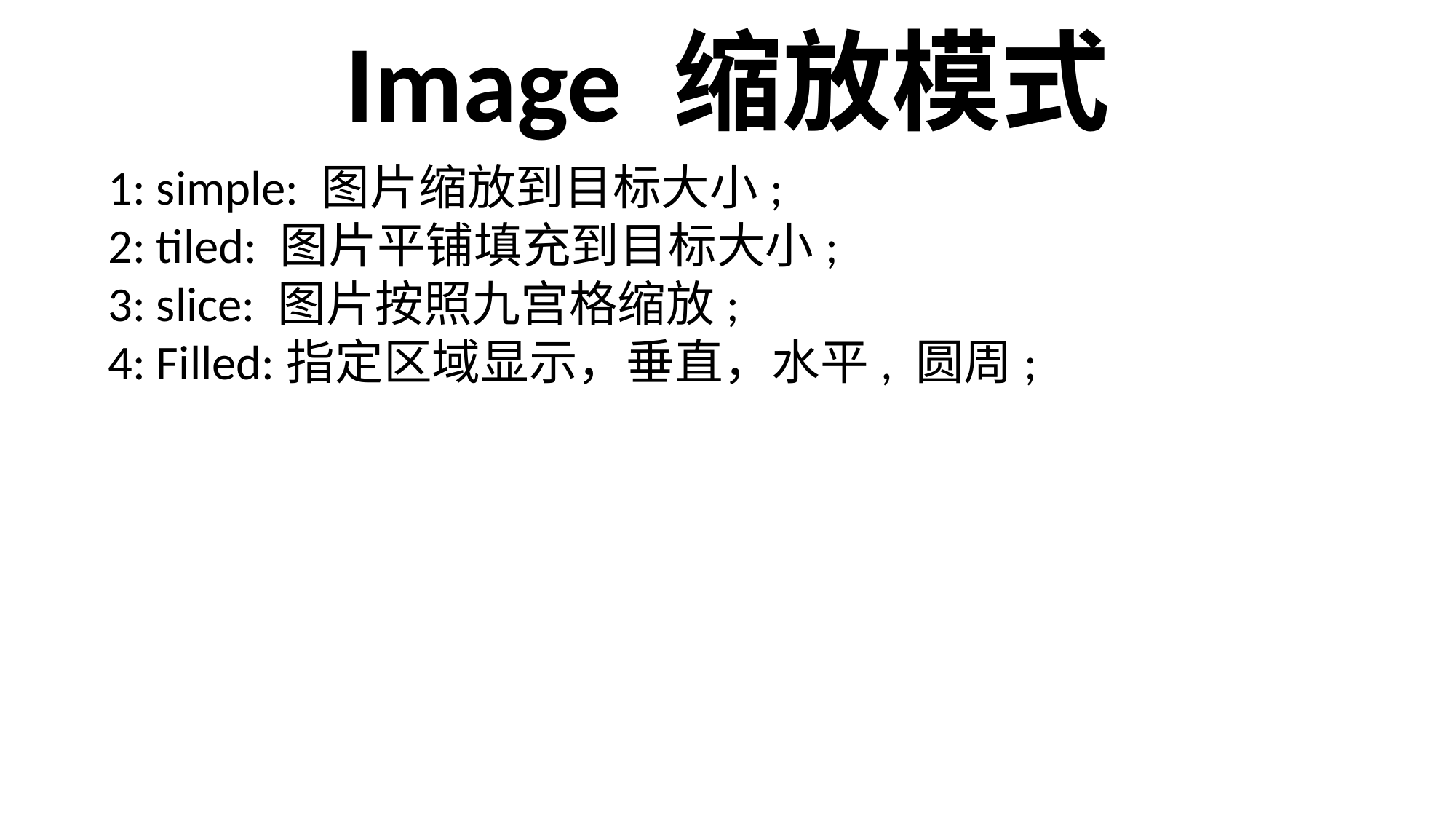

Image 缩放模式
1: simple: 图片缩放到目标大小;
2: tiled: 图片平铺填充到目标大小;
3: slice: 图片按照九宫格缩放;
4: Filled:指定区域显示，垂直，水平, 圆周;

2